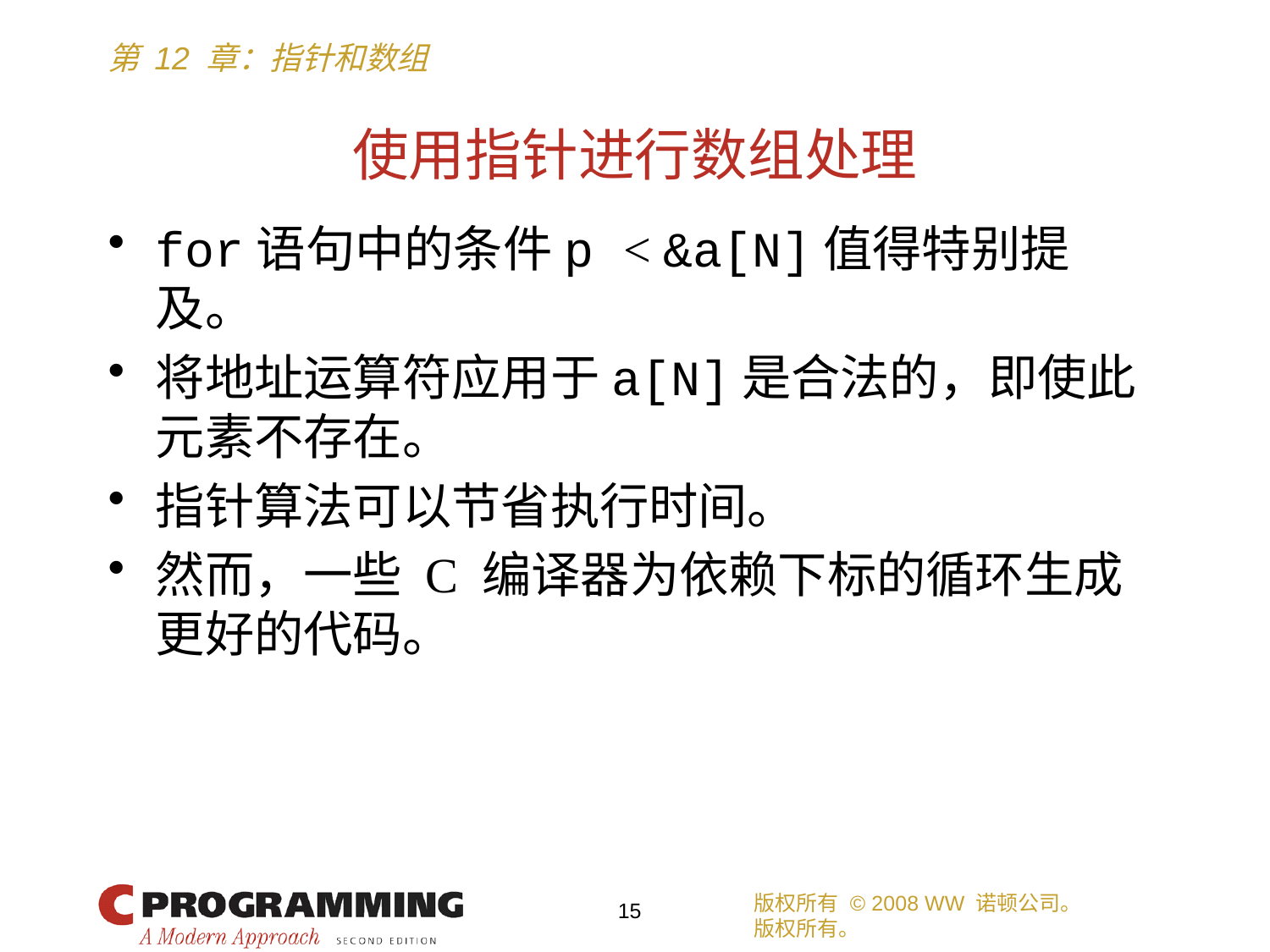

# 使用指针进行数组处理
for语句中的条件p < &a[N]值得特别提及。
将地址运算符应用于a[N]是合法的，即使此元素不存在。
指针算法可以节省执行时间。
然而，一些 C 编译器为依赖下标的循环生成更好的代码。
版权所有 © 2008 WW 诺顿公司。
版权所有。
15